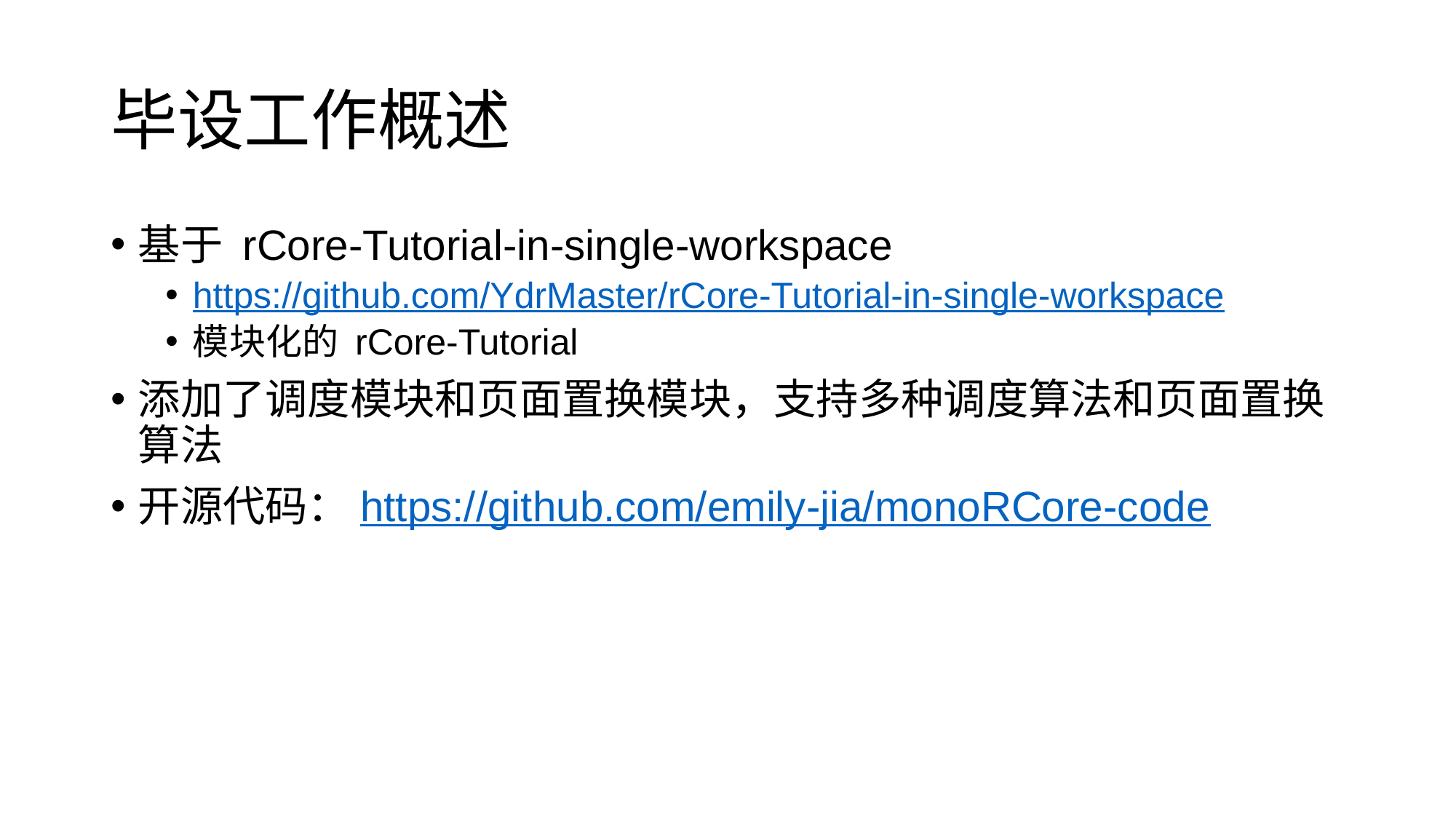

# 毕设工作概述
基于 rCore-Tutorial-in-single-workspace
https://github.com/YdrMaster/rCore-Tutorial-in-single-workspace
模块化的 rCore-Tutorial
添加了调度模块和页面置换模块，支持多种调度算法和页面置换算法
开源代码：https://github.com/emily-jia/monoRCore-code